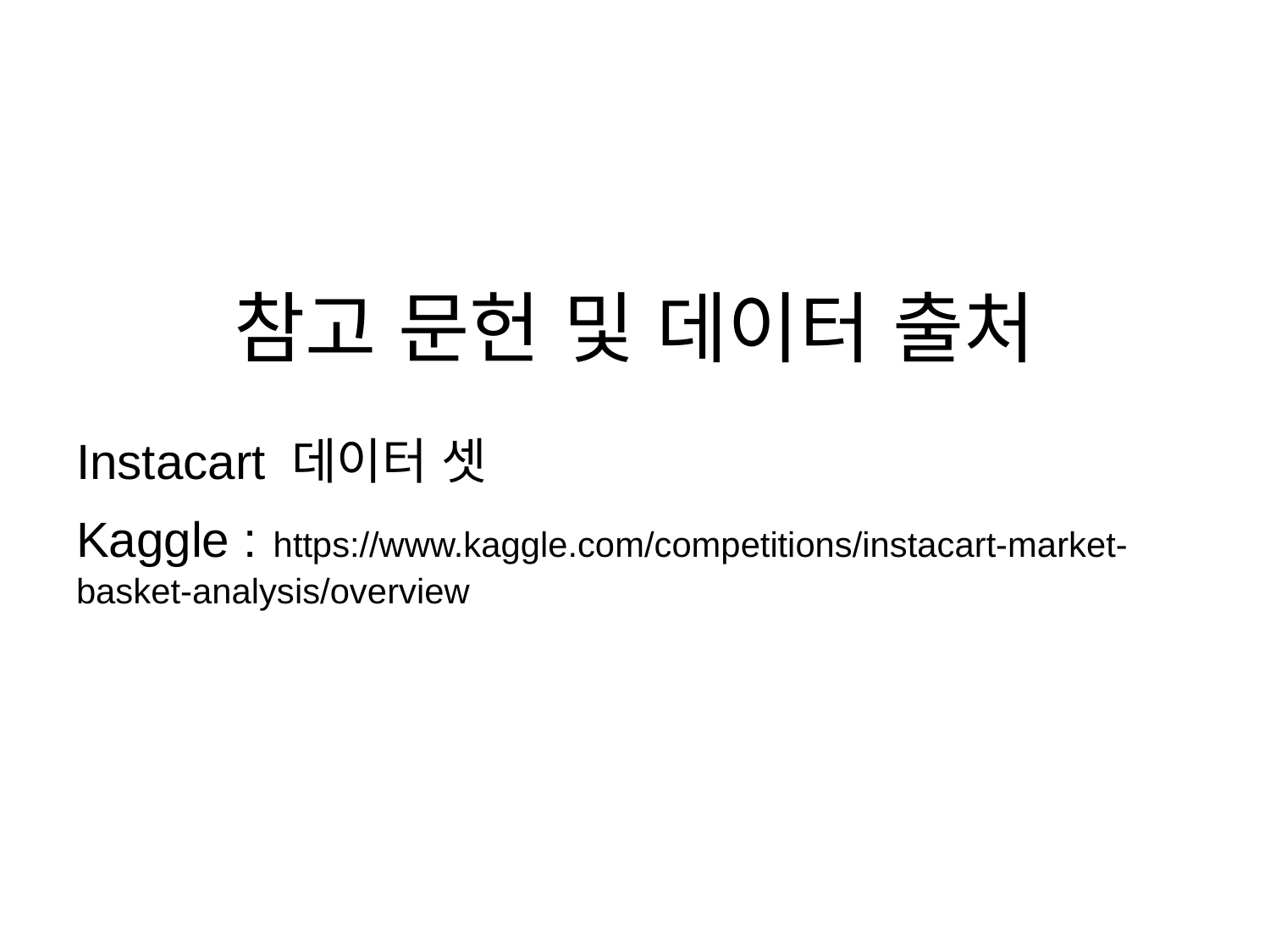

# 참고 문헌 및 데이터 출처
Instacart 데이터 셋
Kaggle : https://www.kaggle.com/competitions/instacart-market-basket-analysis/overview